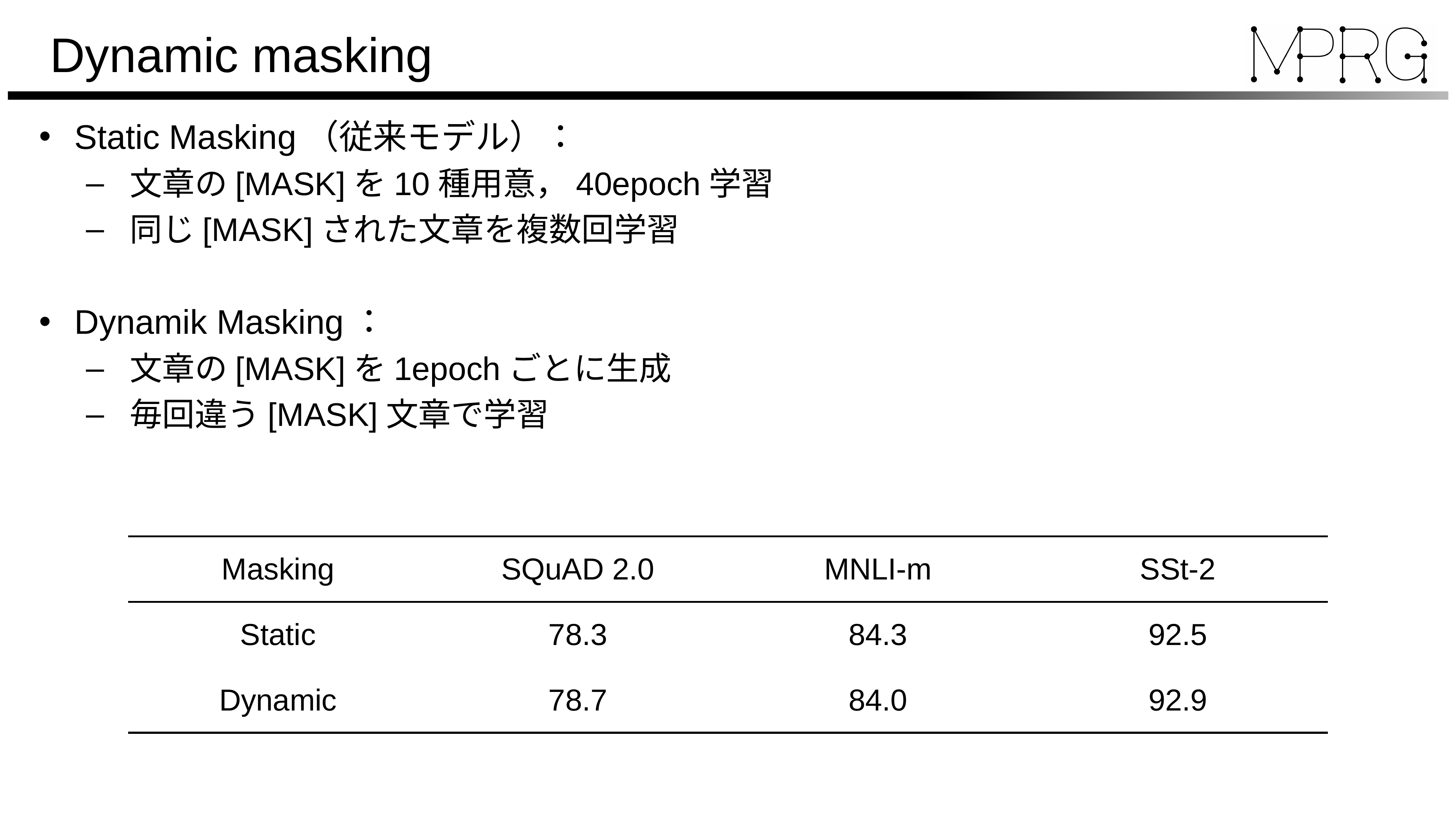

# Dynamic masking
Static Masking（従来モデル）：
文章の[MASK]を10種用意，40epoch学習
同じ[MASK]された文章を複数回学習

Dynamik Masking：
文章の[MASK]を1epochごとに生成
毎回違う[MASK]文章で学習
| Masking | SQuAD 2.0 | MNLI-m | SSt-2 |
| --- | --- | --- | --- |
| Static | 78.3 | 84.3 | 92.5 |
| Dynamic | 78.7 | 84.0 | 92.9 |